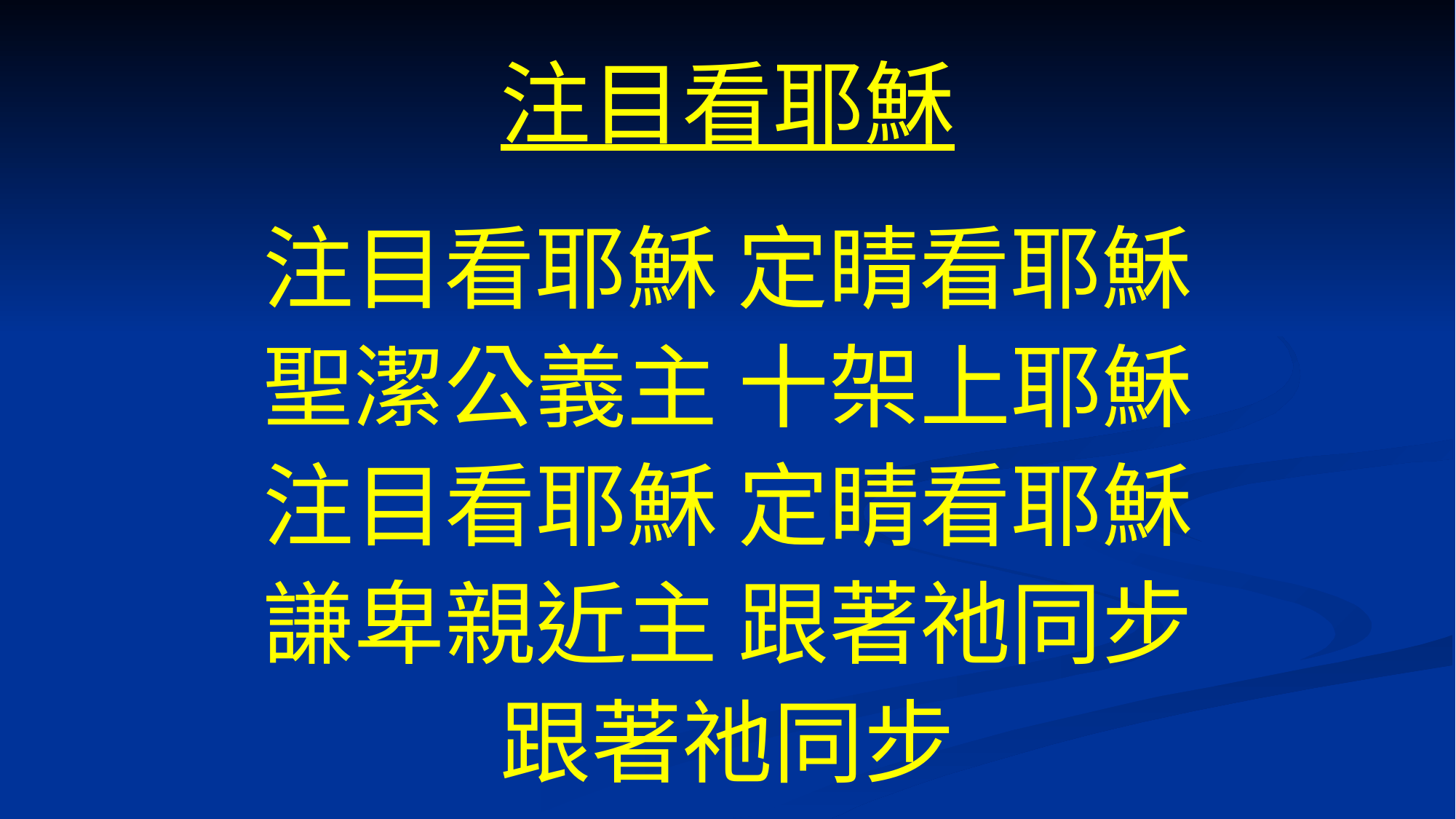

# 注目看耶穌
注目看耶穌 定睛看耶穌
聖潔公義主 十架上耶穌
注目看耶穌 定睛看耶穌
謙卑親近主 跟著祂同步
跟著祂同步